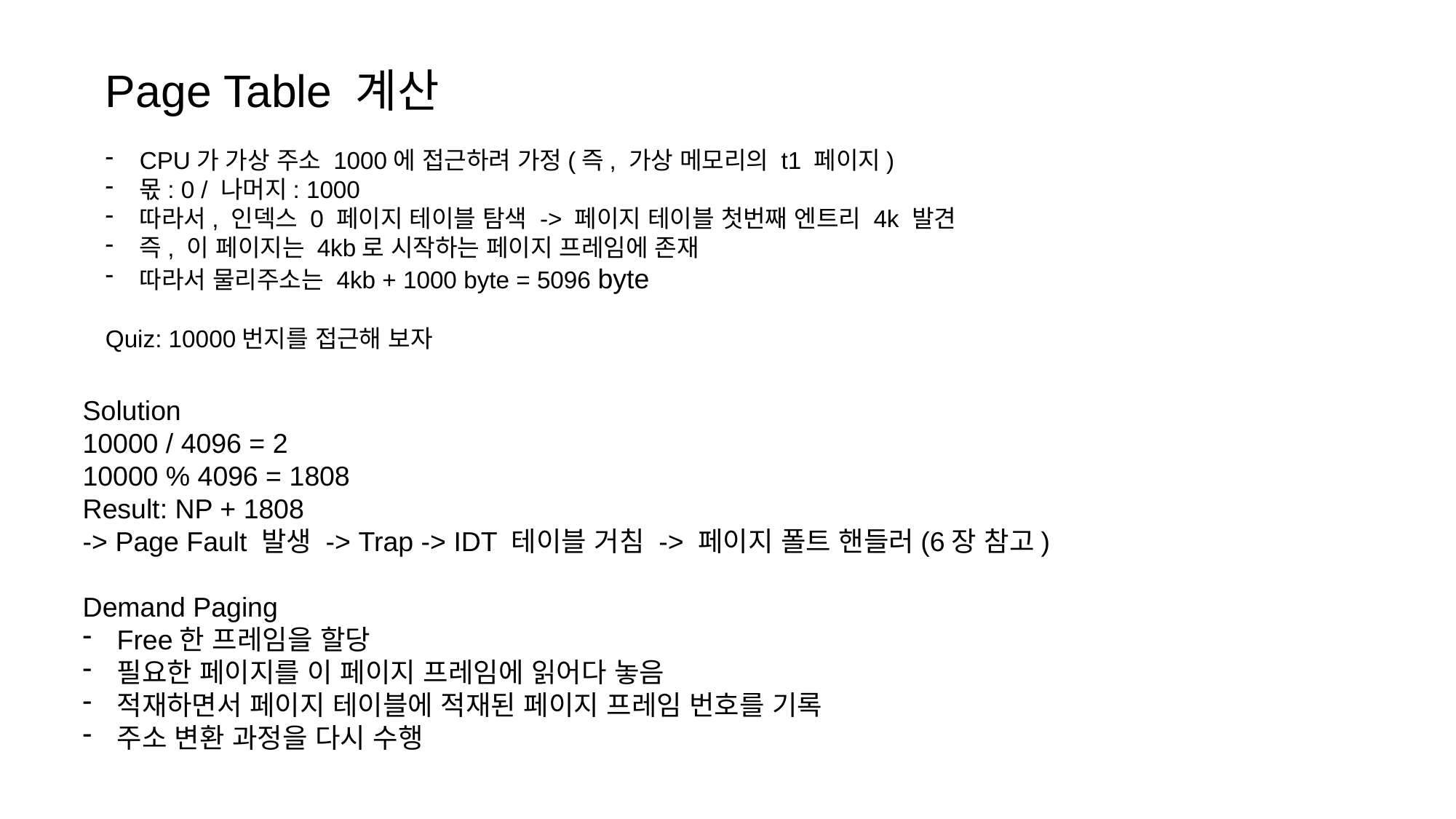

Page Table 계산

CPU가 가상 주소 1000에 접근하려 가정(즉, 가상 메모리의 t1 페이지)
몫: 0 / 나머지: 1000
따라서, 인덱스 0 페이지 테이블 탐색 -> 페이지 테이블 첫번째 엔트리 4k 발견
즉, 이 페이지는 4kb로 시작하는 페이지 프레임에 존재
따라서 물리주소는 4kb + 1000 byte = 5096 byte

Quiz: 10000번지를 접근해 보자
Solution
10000 / 4096 = 2
10000 % 4096 = 1808
Result: NP + 1808
-> Page Fault 발생 -> Trap -> IDT 테이블 거침 -> 페이지 폴트 핸들러(6장 참고)

Demand Paging
Free한 프레임을 할당
필요한 페이지를 이 페이지 프레임에 읽어다 놓음
적재하면서 페이지 테이블에 적재된 페이지 프레임 번호를 기록
주소 변환 과정을 다시 수행